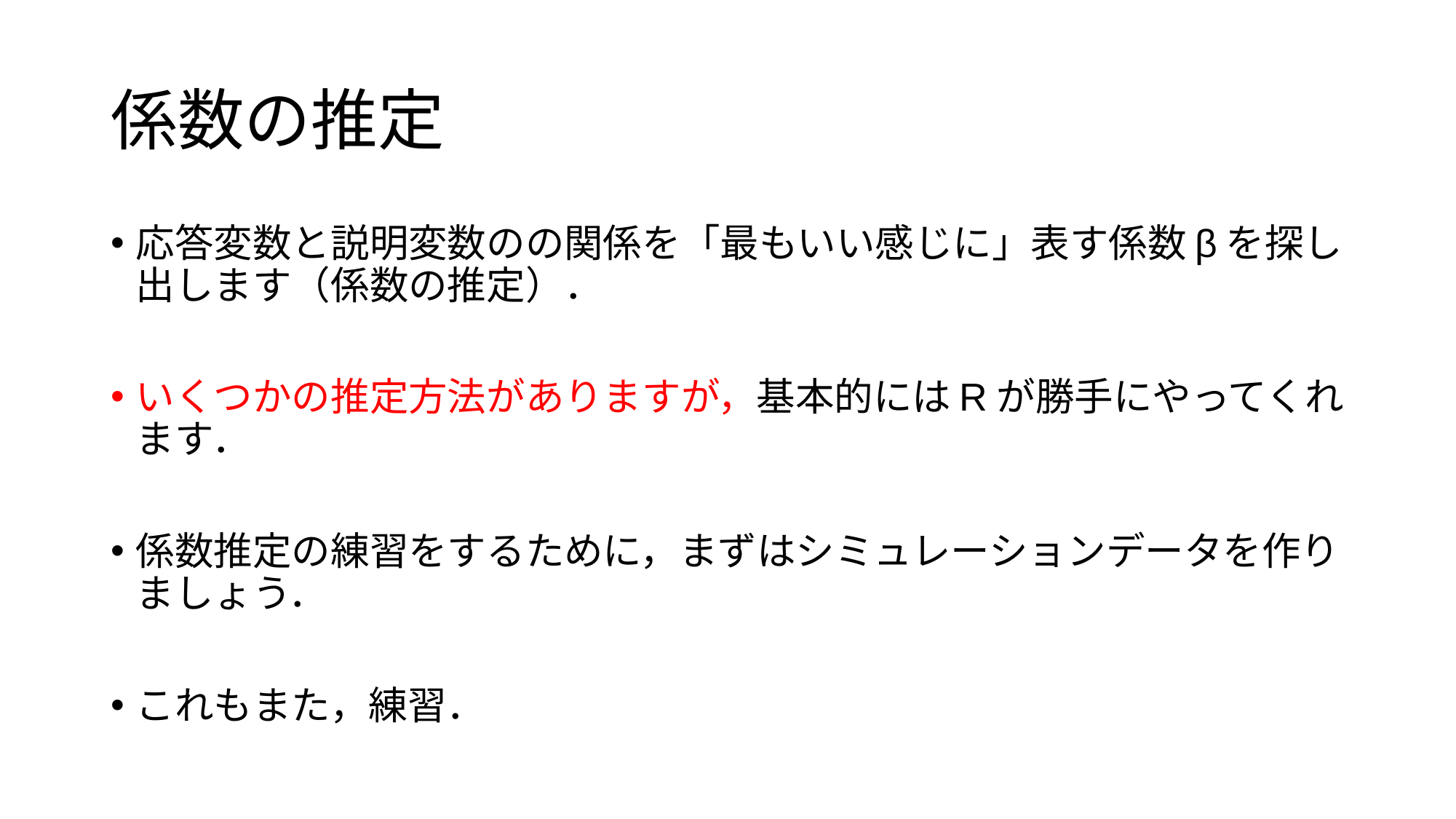

# 係数の推定
応答変数と説明変数のの関係を「最もいい感じに」表す係数βを探し出します（係数の推定）．

いくつかの推定方法がありますが，基本的にはRが勝手にやってくれます．

係数推定の練習をするために，まずはシミュレーションデータを作りましょう．

これもまた，練習．